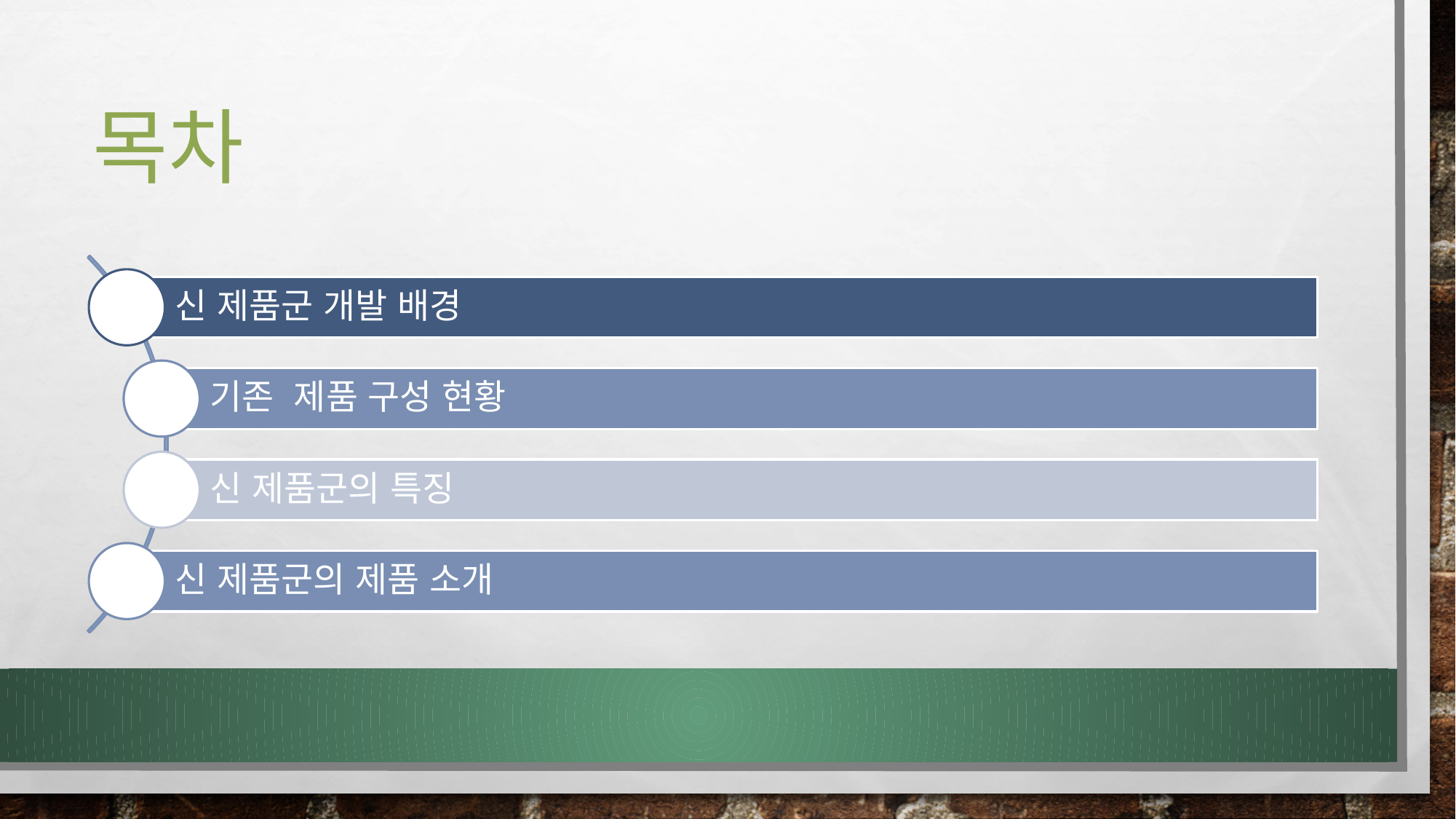

# 목차
신 제품군 개발 배경
기존  제품 구성 현황
신 제품군의 특징
신 제품군의 제품 소개